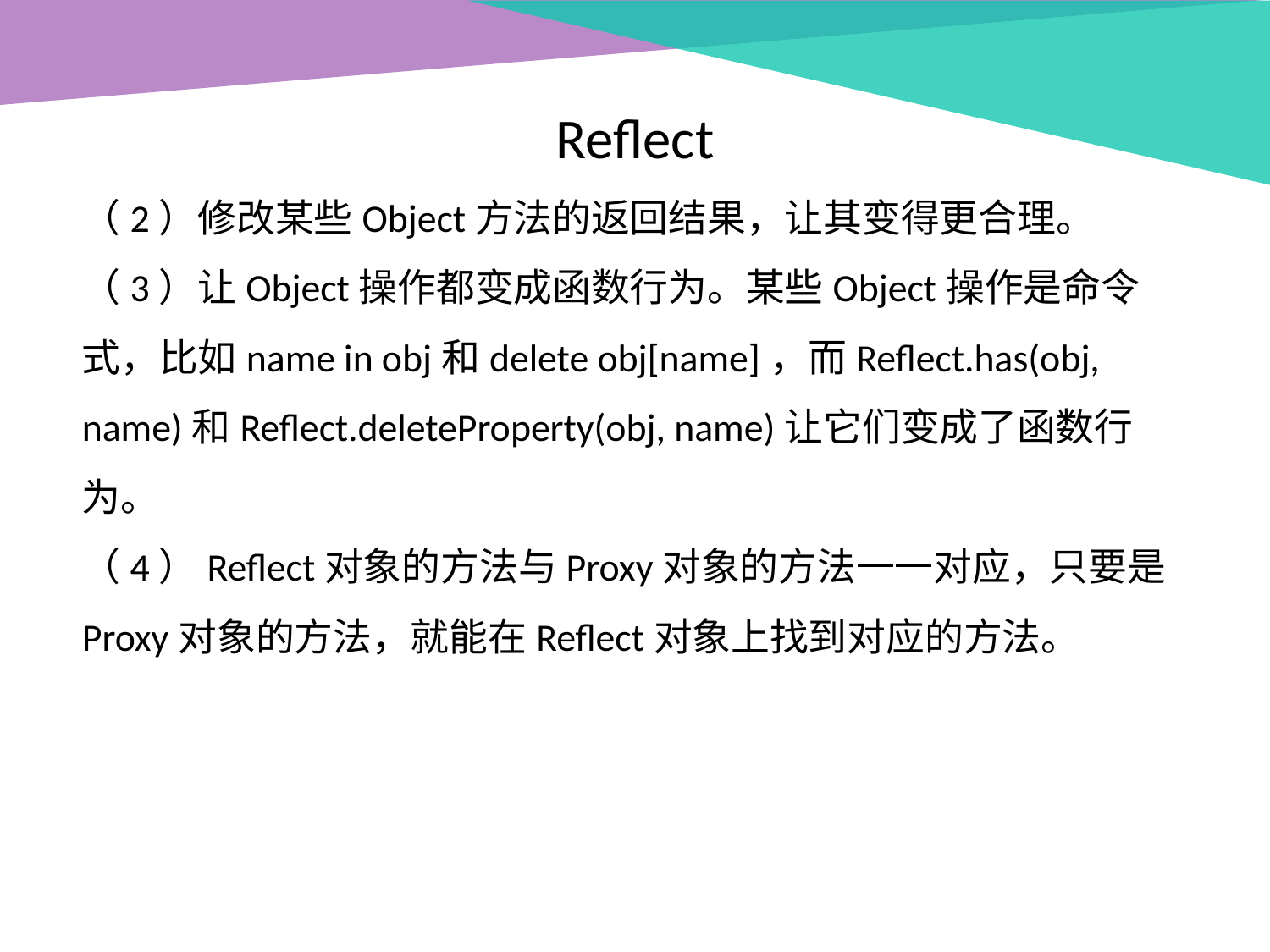

Reflect
（2）修改某些Object方法的返回结果，让其变得更合理。
（3）让Object操作都变成函数行为。某些Object操作是命令式，比如name in obj和delete obj[name]，而Reflect.has(obj, name)和Reflect.deleteProperty(obj, name)让它们变成了函数行为。
（4）Reflect对象的方法与Proxy对象的方法一一对应，只要是Proxy对象的方法，就能在Reflect对象上找到对应的方法。